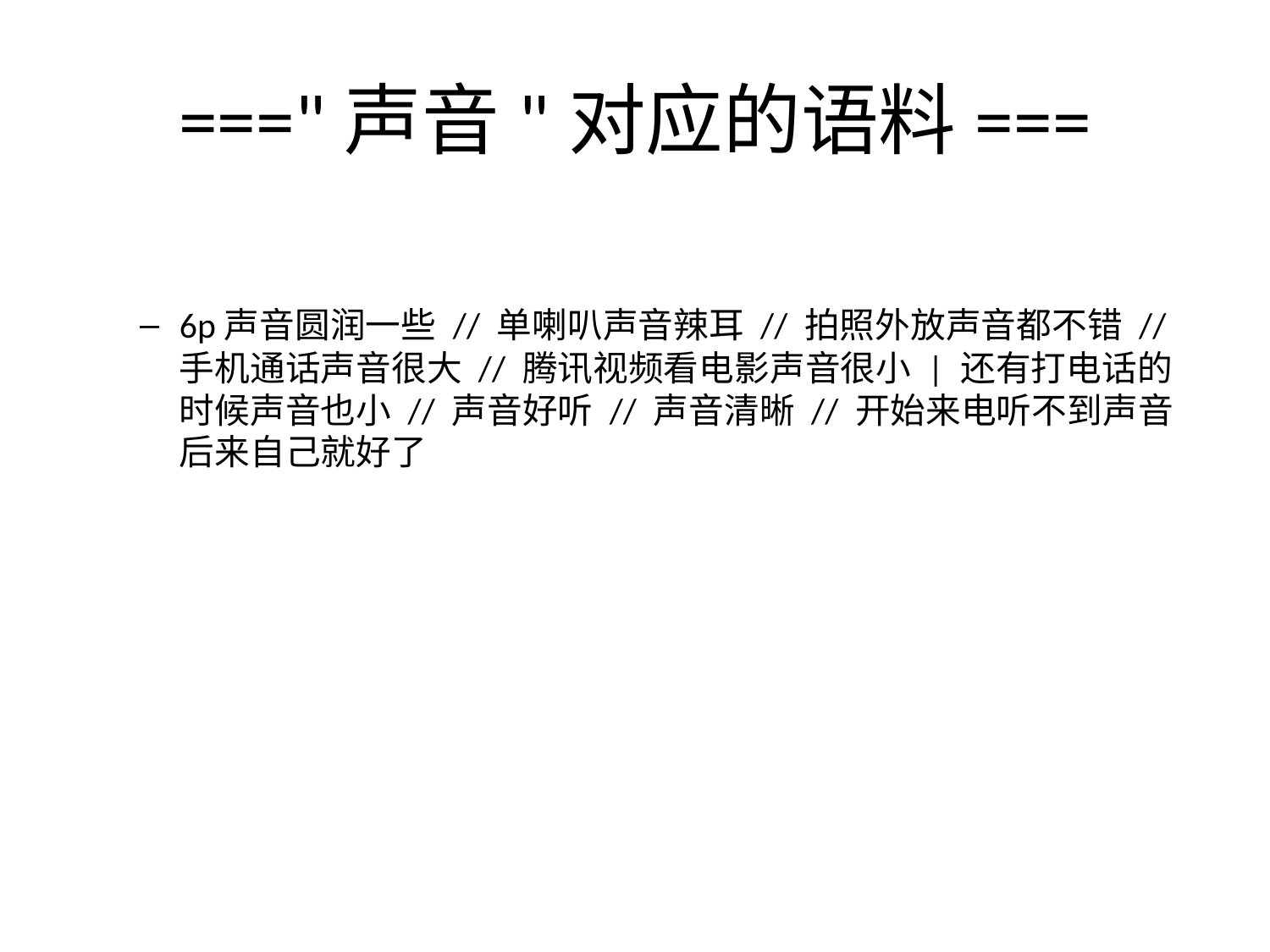

# ==="声音"对应的语料===

6p声音圆润一些 // 单喇叭声音辣耳 // 拍照外放声音都不错 // 手机通话声音很大 // 腾讯视频看电影声音很小 | 还有打电话的时候声音也小 // 声音好听 // 声音清晰 // 开始来电听不到声音后来自己就好了